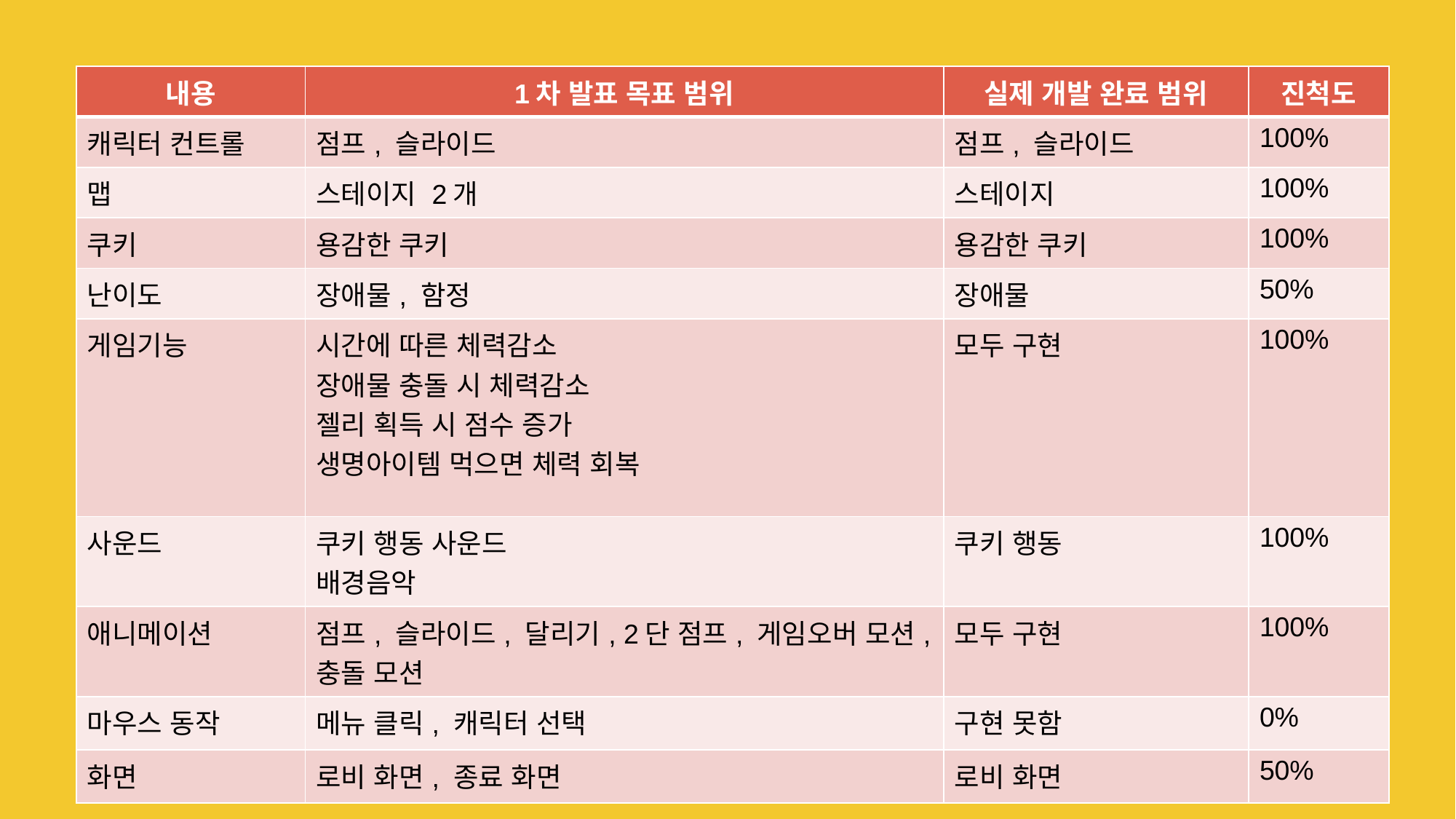

| 내용 | 1차 발표 목표 범위 | 실제 개발 완료 범위 | 진척도 |
| --- | --- | --- | --- |
| 캐릭터 컨트롤 | 점프, 슬라이드 | 점프, 슬라이드 | 100% |
| 맵 | 스테이지 2개 | 스테이지 | 100% |
| 쿠키 | 용감한 쿠키 | 용감한 쿠키 | 100% |
| 난이도 | 장애물, 함정 | 장애물 | 50% |
| 게임기능 | 시간에 따른 체력감소 장애물 충돌 시 체력감소 젤리 획득 시 점수 증가 생명아이템 먹으면 체력 회복 | 모두 구현 | 100% |
| 사운드 | 쿠키 행동 사운드 배경음악 | 쿠키 행동 | 100% |
| 애니메이션 | 점프, 슬라이드, 달리기, 2단 점프, 게임오버 모션, 충돌 모션 | 모두 구현 | 100% |
| 마우스 동작 | 메뉴 클릭, 캐릭터 선택 | 구현 못함 | 0% |
| 화면 | 로비 화면, 종료 화면 | 로비 화면 | 50% |